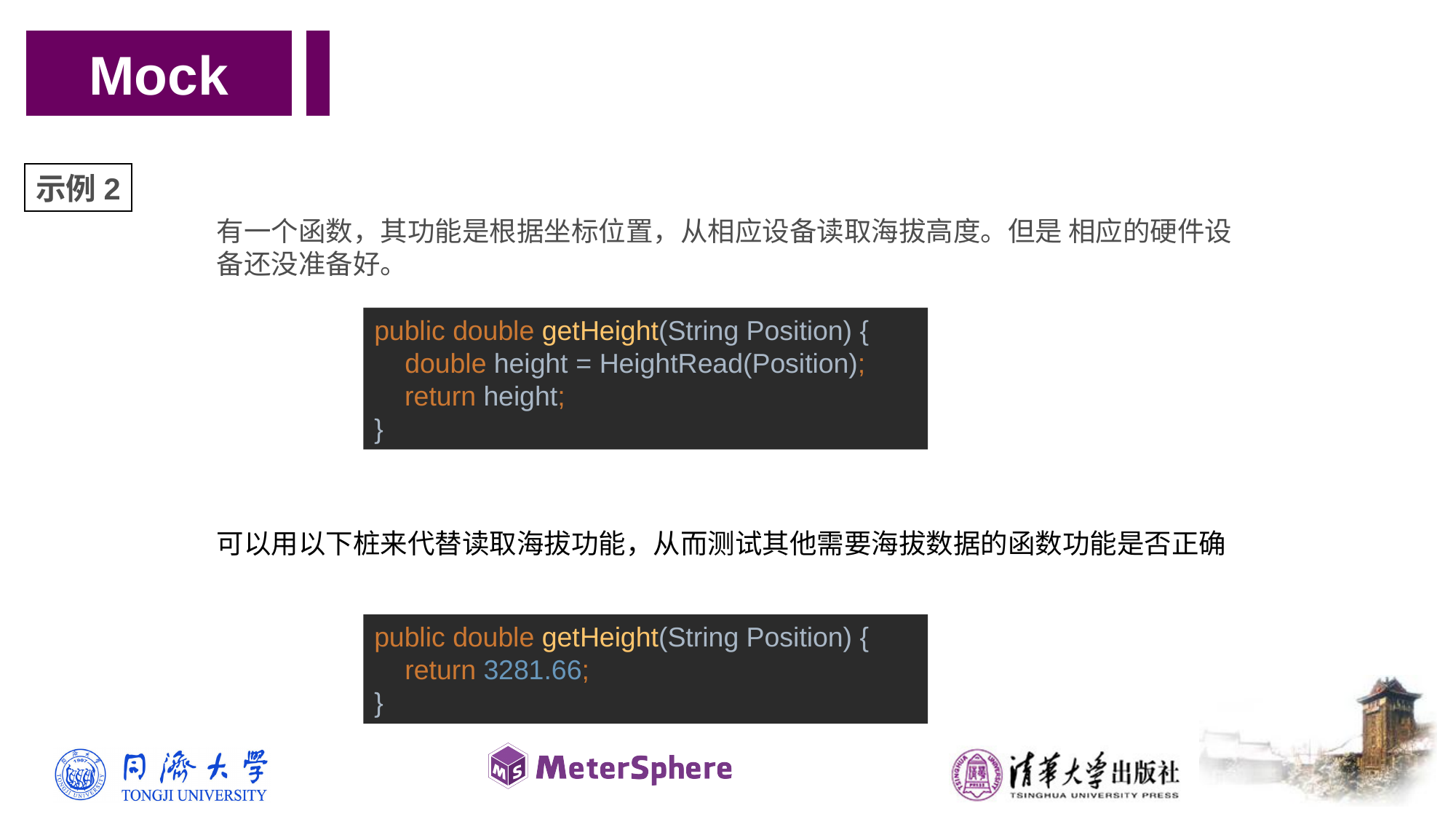

Mock
示例2
有一个函数，其功能是根据坐标位置，从相应设备读取海拔高度。但是 相应的硬件设备还没准备好。
public double getHeight(String Position) {
    double height = HeightRead(Position);
    return height;
}
可以用以下桩来代替读取海拔功能，从而测试其他需要海拔数据的函数功能是否正确
public double getHeight(String Position) {
    return 3281.66;
}